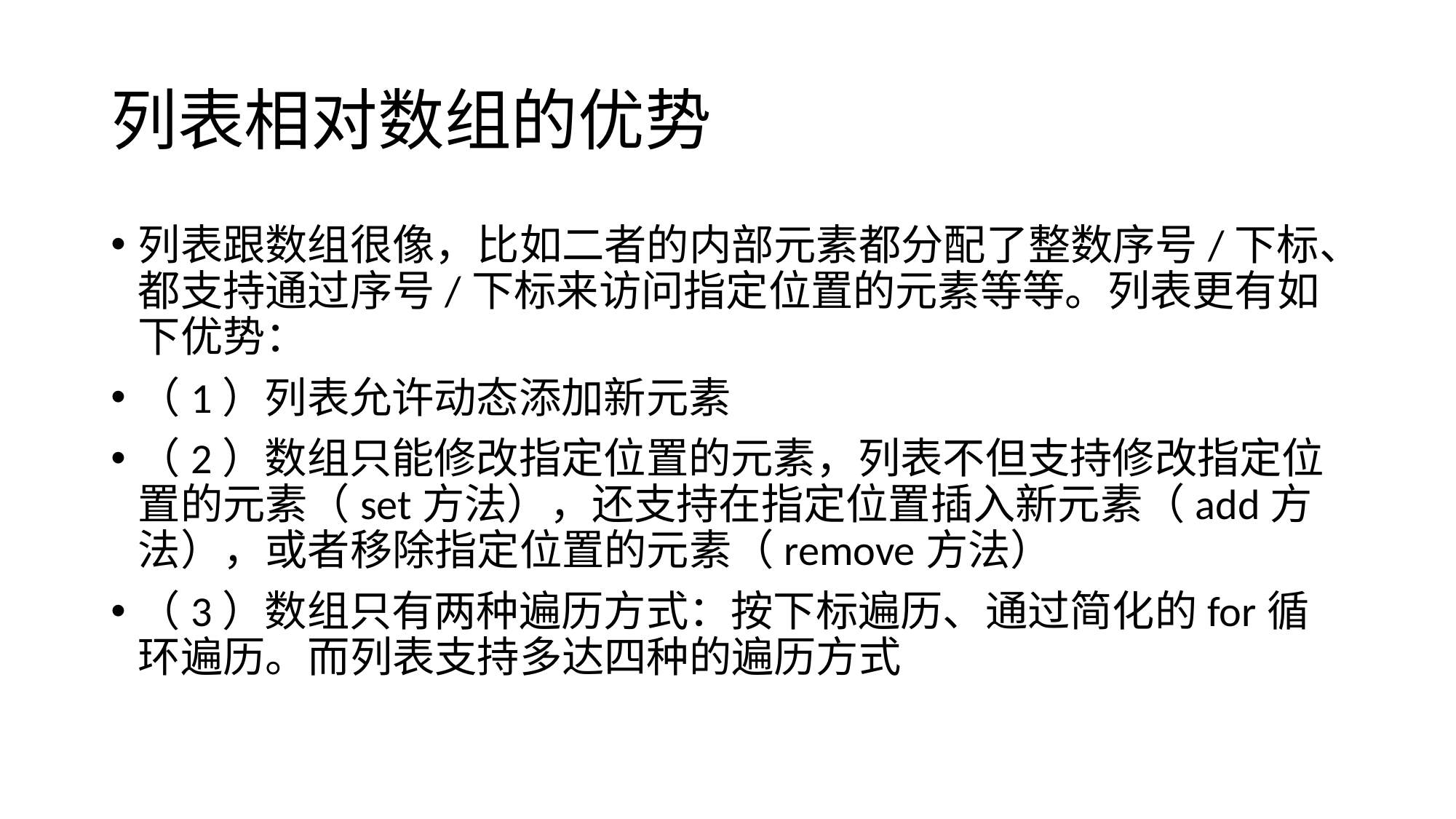

# 列表相对数组的优势
列表跟数组很像，比如二者的内部元素都分配了整数序号/下标、都支持通过序号/下标来访问指定位置的元素等等。列表更有如下优势：
（1）列表允许动态添加新元素
（2）数组只能修改指定位置的元素，列表不但支持修改指定位置的元素（set方法），还支持在指定位置插入新元素（add方法），或者移除指定位置的元素（remove方法）
（3）数组只有两种遍历方式：按下标遍历、通过简化的for循环遍历。而列表支持多达四种的遍历方式